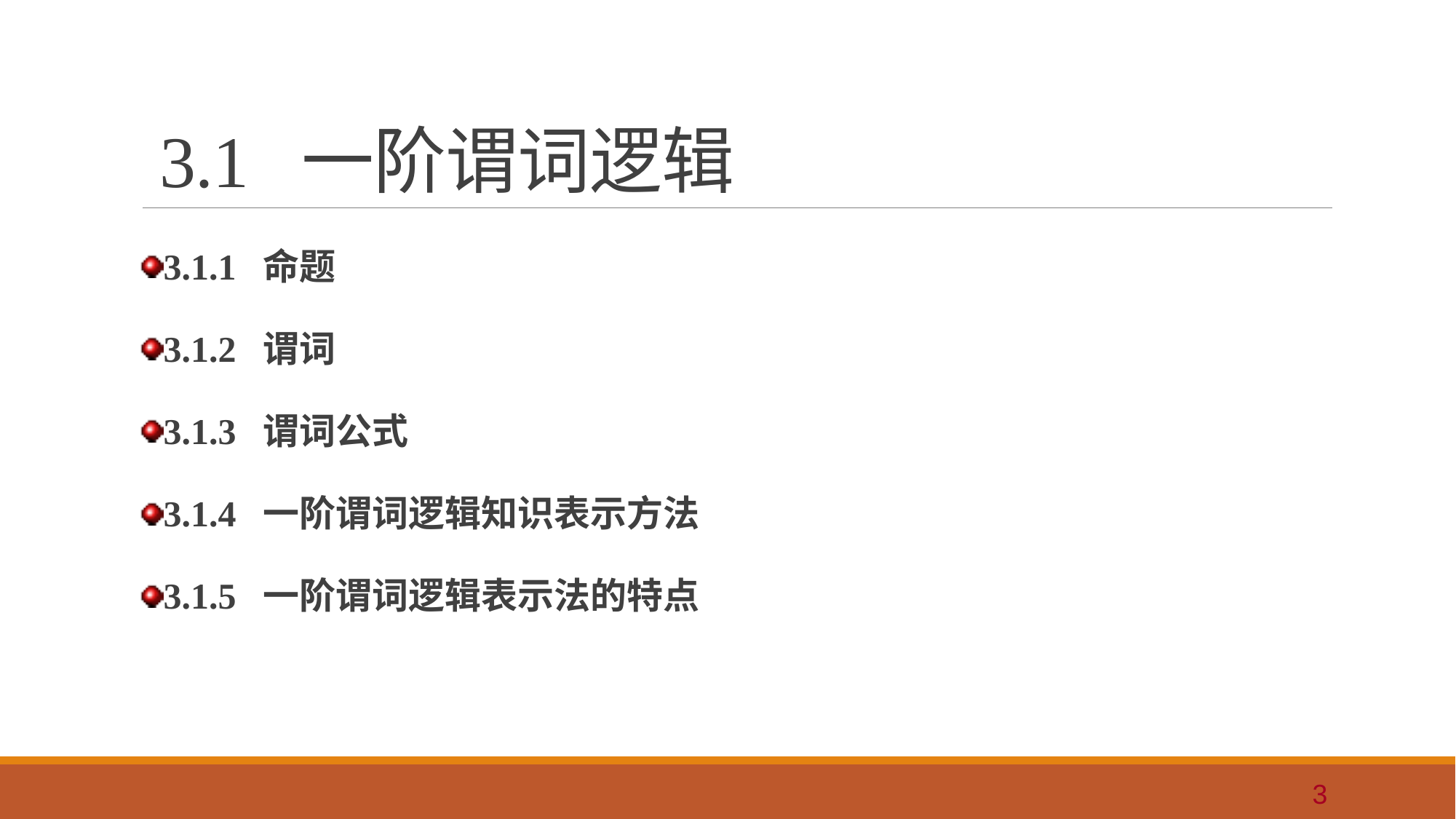

# 3.1  一阶谓词逻辑
3.1.1  命题
3.1.2  谓词
3.1.3  谓词公式
3.1.4  一阶谓词逻辑知识表示方法
3.1.5  一阶谓词逻辑表示法的特点
3